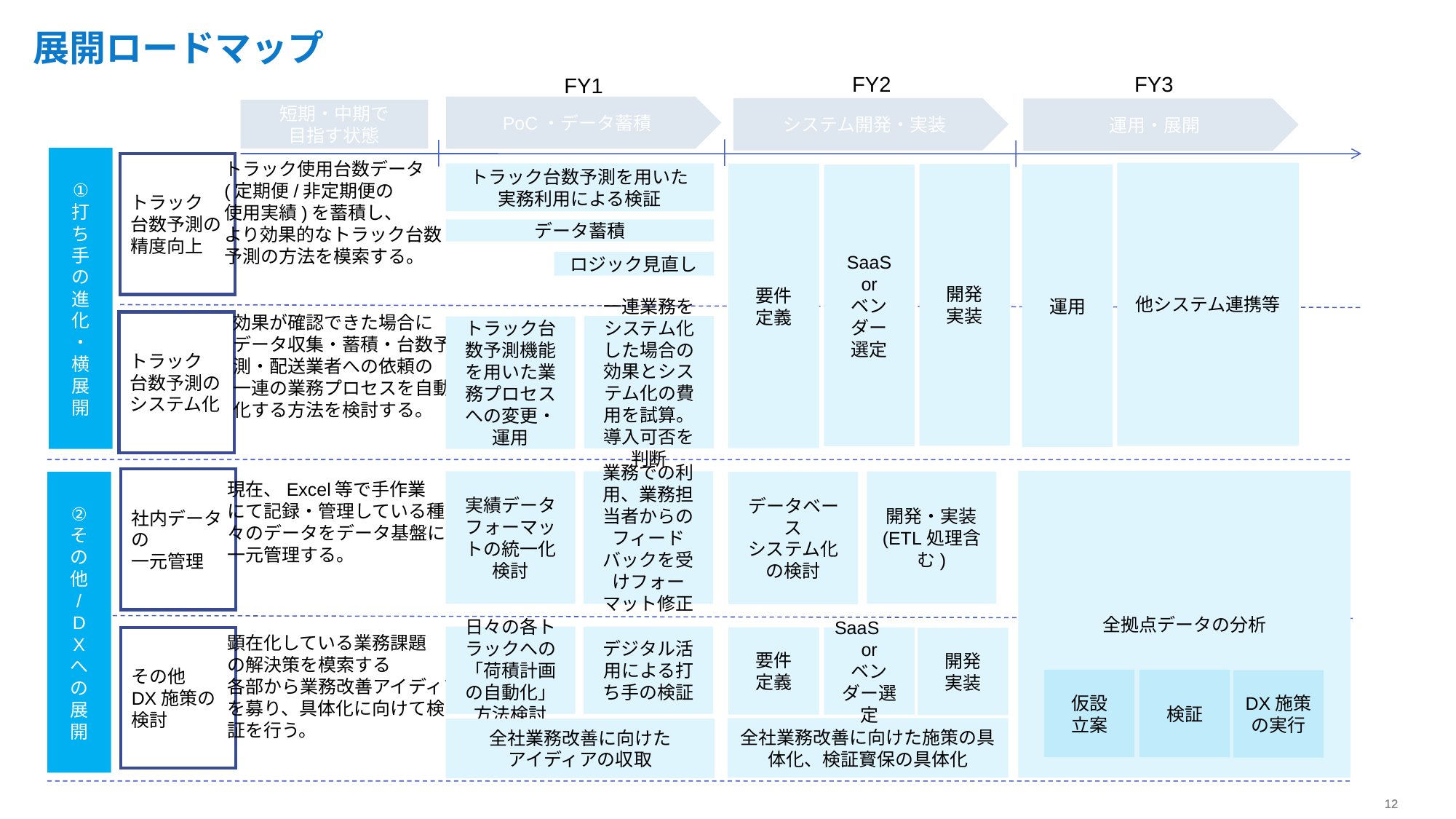

展開ロードマップ
FY3
FY2
FY1
PoC・データ蓄積
システム開発・実装
運用・展開
短期・中期で
目指す状態

①
打
ち
手
の
進
化
・
横
展
開
トラック使用台数データ
(定期便/非定期便の
使用実績)を蓄積し、
より効果的なトラック台数
予測の方法を模索する。

トラック
台数予測の精度向上
他システム連携等
トラック台数予測を用いた
実務利用による検証
要件
定義
開発
実装
SaaS
or
ベンダー
選定
運用
データ蓄積
ロジック見直し

効果が確認できた場合に
データ収集・蓄積・台数予
測・配送業者への依頼の
一連の業務プロセスを自動
化する方法を検討する。
トラック
台数予測の
システム化
一連業務をシステム化した場合の効果とシステム化の費用を試算。導入可否を判断
トラック台数予測機能を用いた業務プロセスへの変更・運用

社内データの
一元管理
全拠点データの分析
実績データフォーマットの統一化検討
業務での利用、業務担当者からのフィードバックを受けフォーマット修正
開発・実装
(ETL処理含む)
②
そ
の
他
/
D
X
へ
の
展
開
データベース
システム化の検討
現在、Excel等で手作業
にて記録・管理している種
々のデータをデータ基盤にて
一元管理する。

顕在化している業務課題
の解決策を模索する
各部から業務改善アイディア
を募り、具体化に向けて検
証を行う。
日々の各トラックへの「荷積計画の自動化」方法検討
デジタル活用による打ち手の検証
その他
DX施策の検討
要件
定義
SaaS　or
ベンダー選定
開発
実装
仮設
立案
検証
DX施策
の実行
全社業務改善に向けた施策の具体化、検証寳保の具体化
全社業務改善に向けた
アイディアの収取